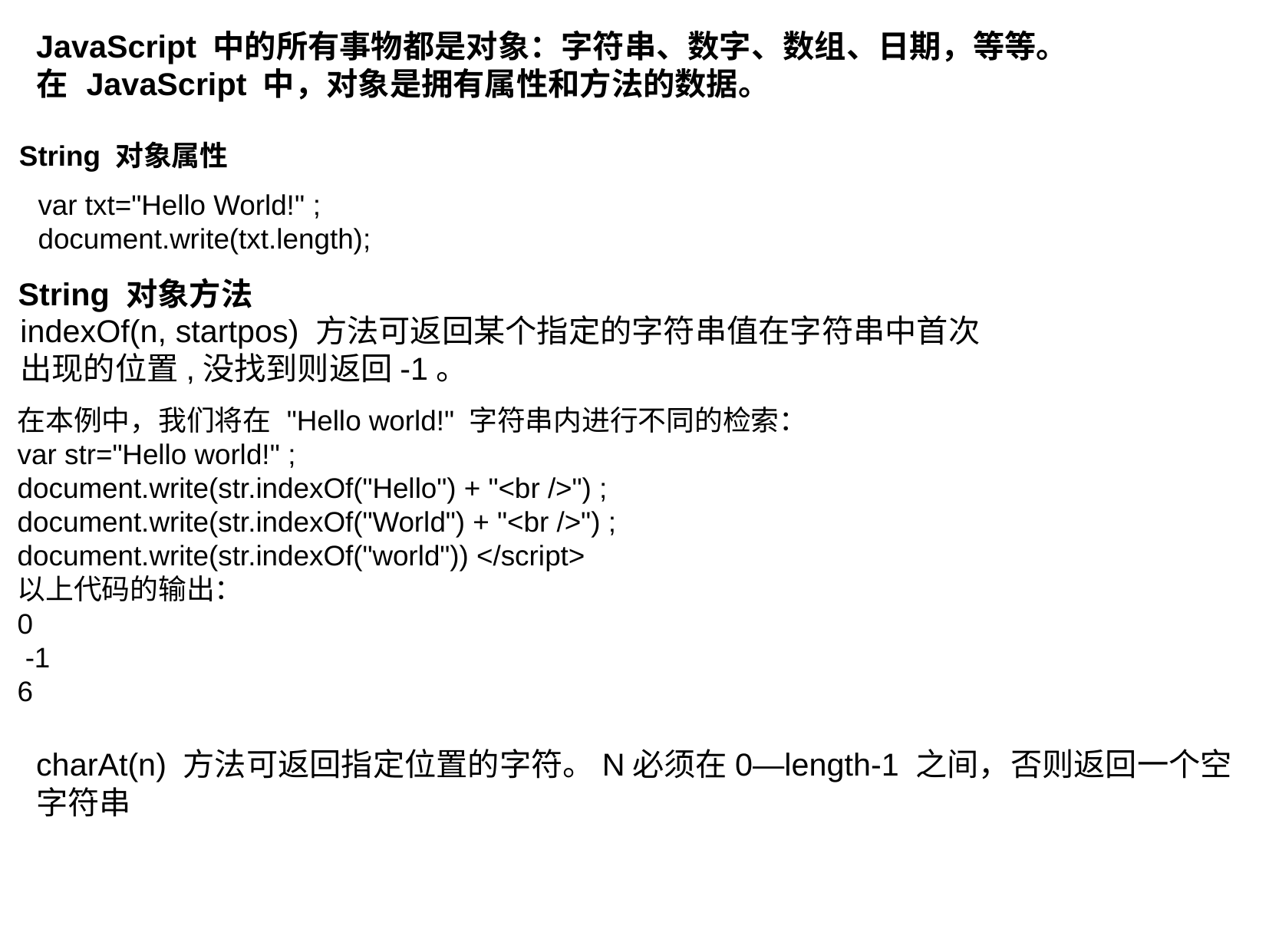

JavaScript 中的所有事物都是对象：字符串、数字、数组、日期，等等。
在 JavaScript 中，对象是拥有属性和方法的数据。
String 对象属性

var txt="Hello World!" ;
document.write(txt.length);
String 对象方法
indexOf(n, startpos) 方法可返回某个指定的字符串值在字符串中首次出现的位置,没找到则返回-1。
在本例中，我们将在 "Hello world!" 字符串内进行不同的检索：
var str="Hello world!" ;
document.write(str.indexOf("Hello") + "<br />") ;
document.write(str.indexOf("World") + "<br />") ;
document.write(str.indexOf("world")) </script>
以上代码的输出：
0
 -1
6
charAt(n) 方法可返回指定位置的字符。N必须在0—length-1 之间，否则返回一个空字符串